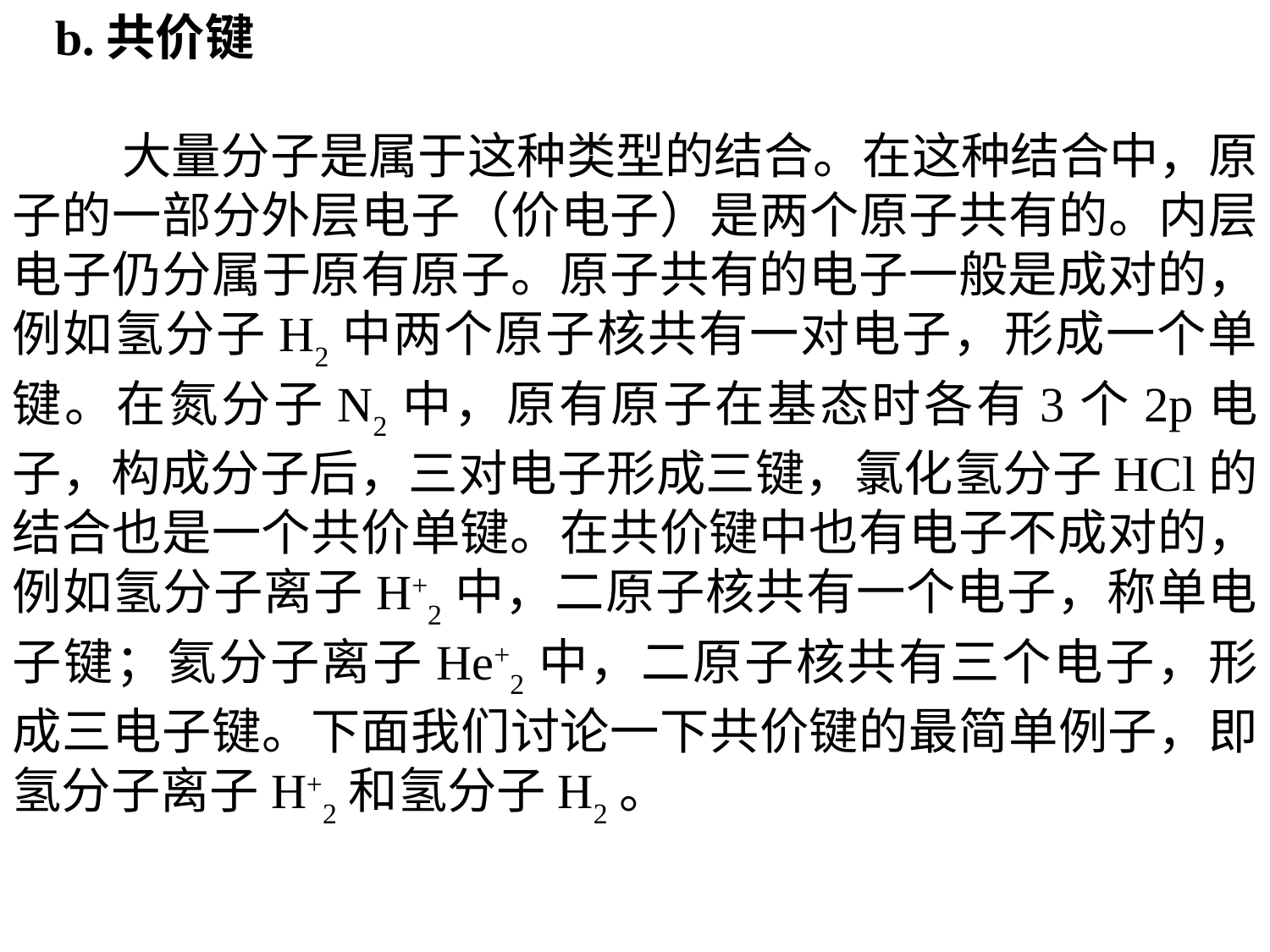

b.共价键

     大量分子是属于这种类型的结合。在这种结合中，原子的一部分外层电子（价电子）是两个原子共有的。内层电子仍分属于原有原子。原子共有的电子一般是成对的，例如氢分子H2中两个原子核共有一对电子，形成一个单键。在氮分子N2中，原有原子在基态时各有3个2p电子，构成分子后，三对电子形成三键，氯化氢分子HCl的结合也是一个共价单键。在共价键中也有电子不成对的，例如氢分子离子H+2中，二原子核共有一个电子，称单电子键；氦分子离子He+2中，二原子核共有三个电子，形成三电子键。下面我们讨论一下共价键的最简单例子，即氢分子离子H+2和氢分子H2。